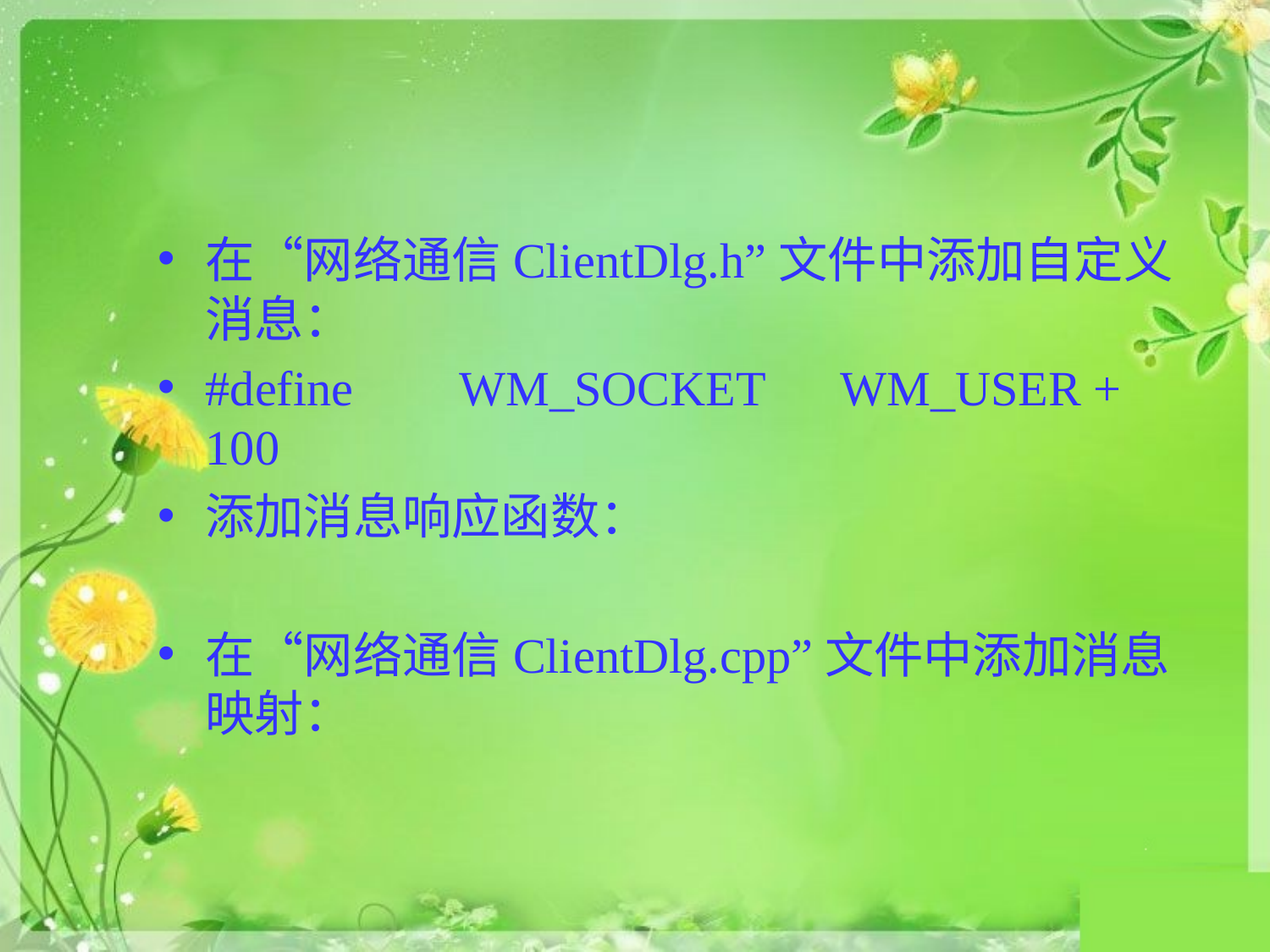

#
在“网络通信ClientDlg.h”文件中添加自定义消息：
#define	WM_SOCKET	WM_USER + 100
添加消息响应函数：

在“网络通信ClientDlg.cpp”文件中添加消息映射：